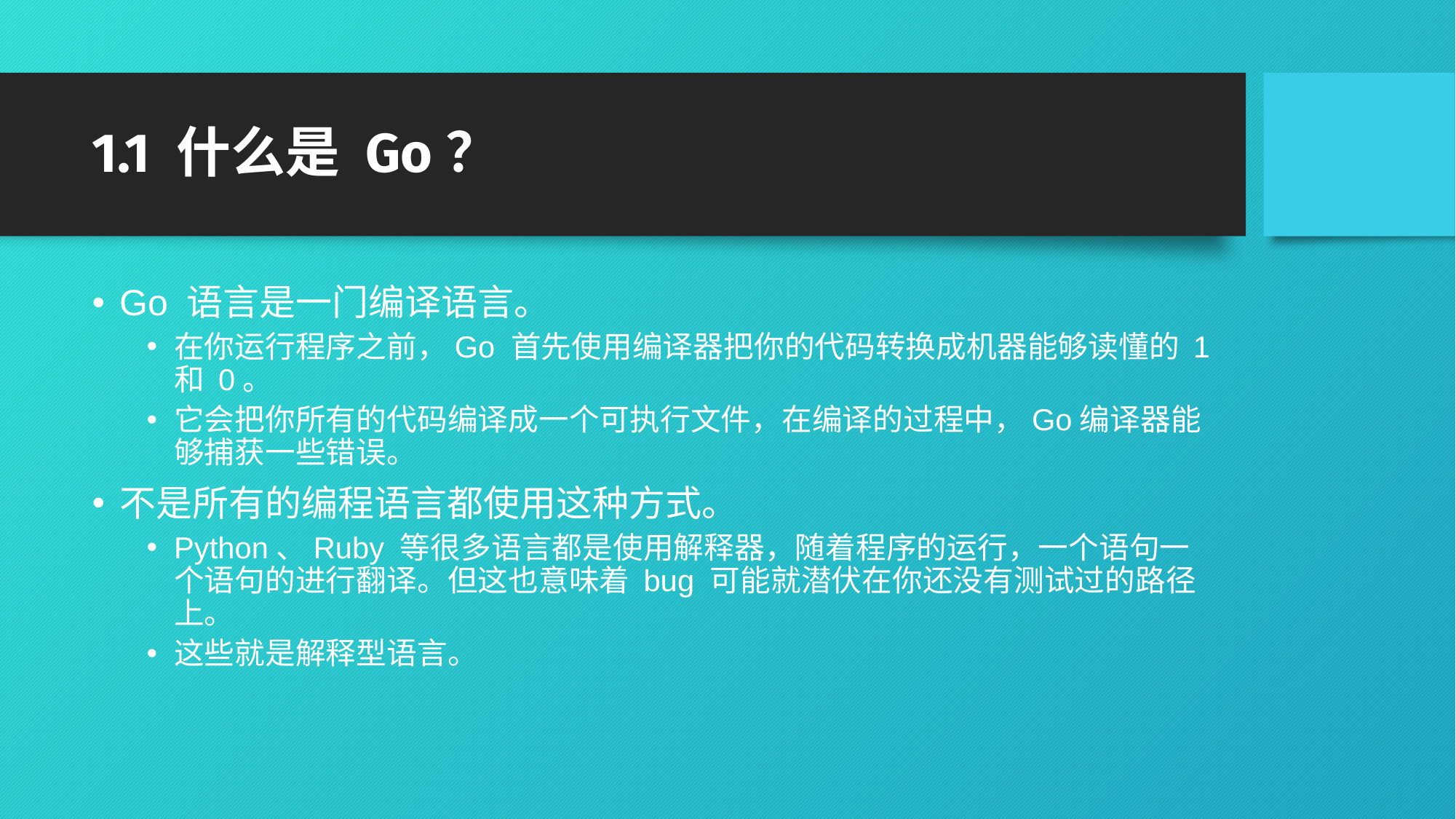

# 1.1 什么是 Go？
Go 语言是一门编译语言。
在你运行程序之前，Go 首先使用编译器把你的代码转换成机器能够读懂的 1 和 0。
它会把你所有的代码编译成一个可执行文件，在编译的过程中，Go编译器能够捕获一些错误。
不是所有的编程语言都使用这种方式。
Python、Ruby 等很多语言都是使用解释器，随着程序的运行，一个语句一个语句的进行翻译。但这也意味着 bug 可能就潜伏在你还没有测试过的路径上。
这些就是解释型语言。